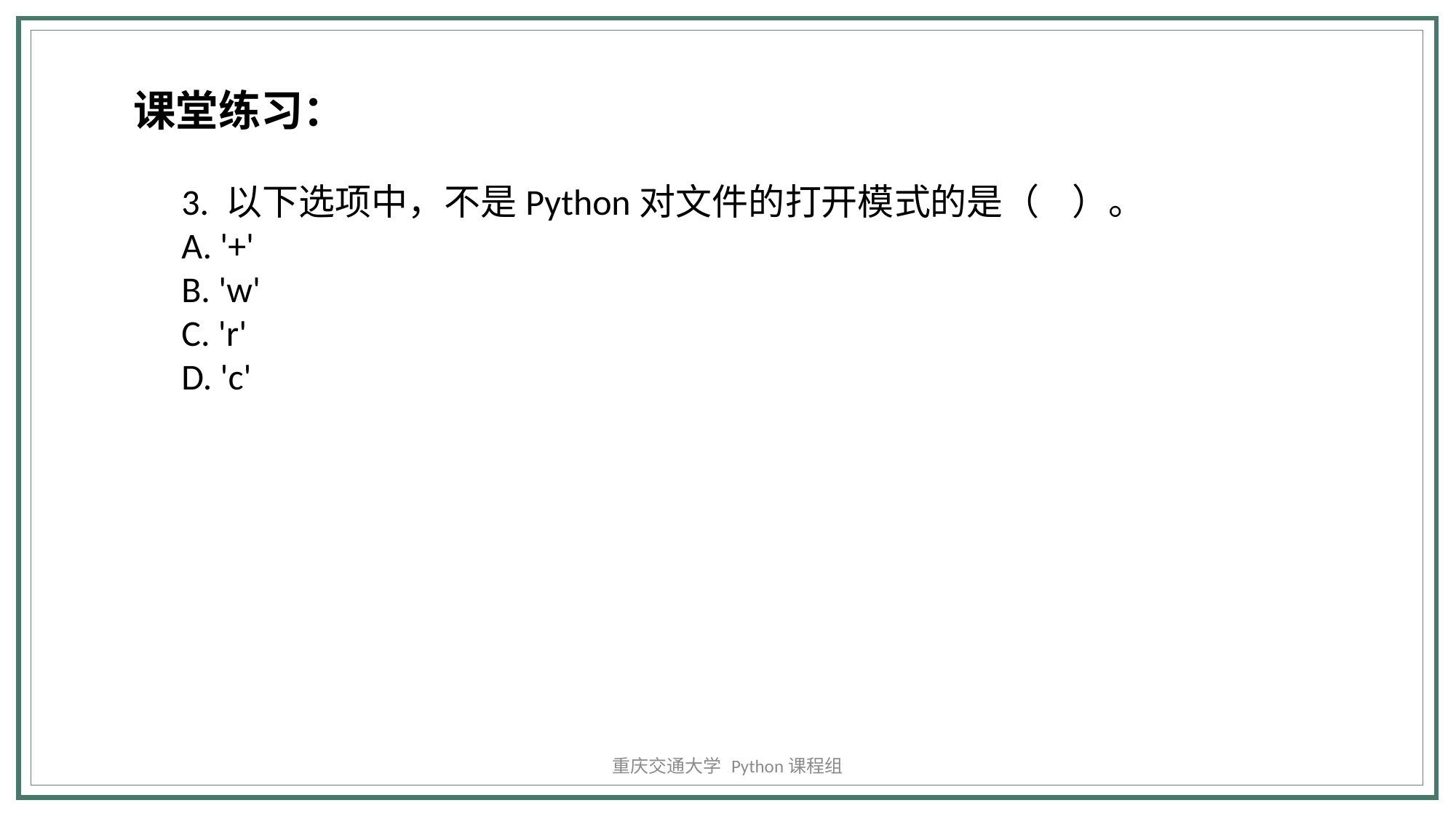

课堂练习：
3. 以下选项中，不是Python对文件的打开模式的是（    ）。
A. '+'
B. 'w'
C. 'r'
D. 'c'
WHAT ?
重庆交通大学 Python课程组